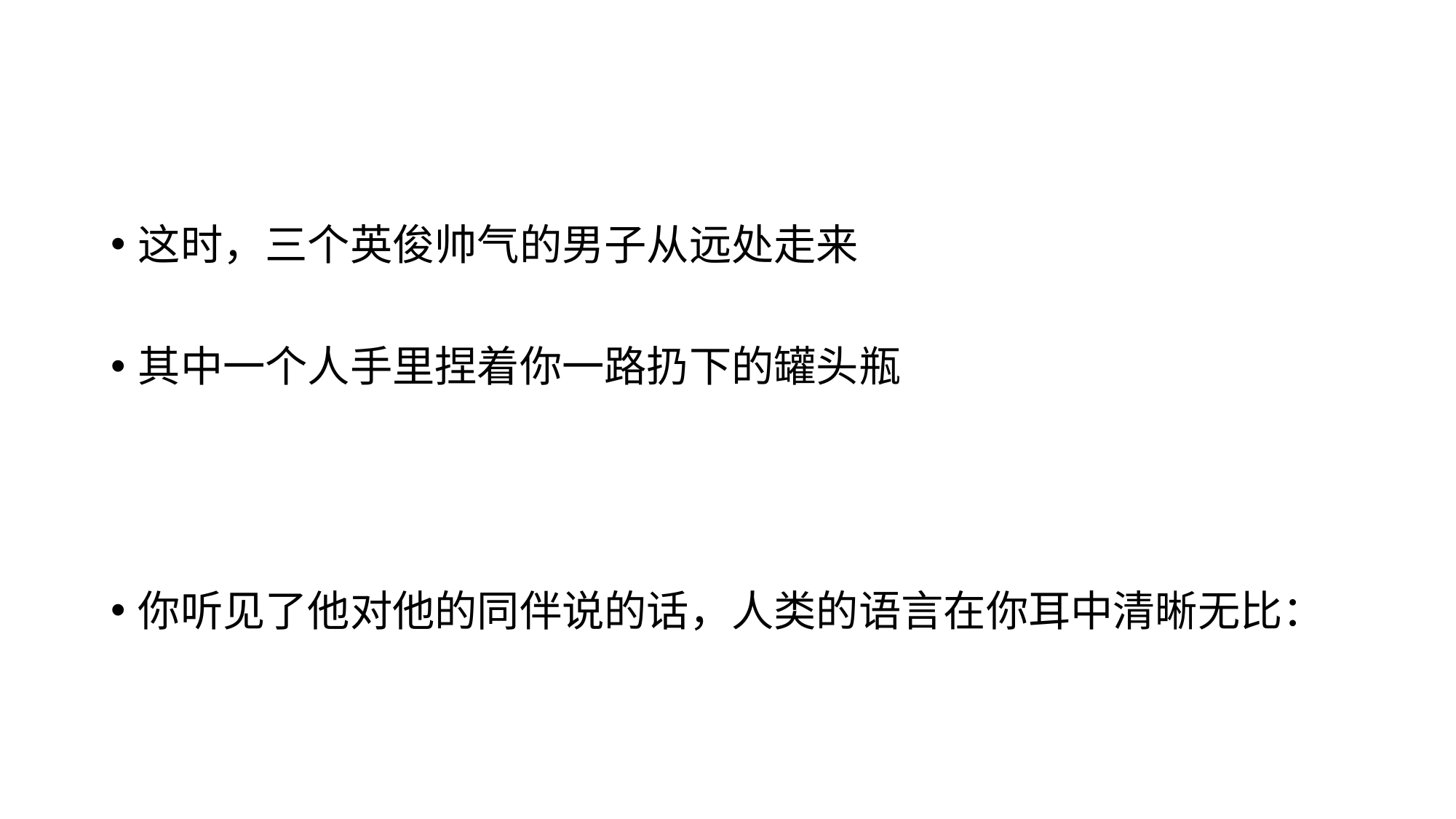

这时，三个英俊帅气的男子从远处走来

其中一个人手里捏着你一路扔下的罐头瓶

你听见了他对他的同伴说的话，人类的语言在你耳中清晰无比：